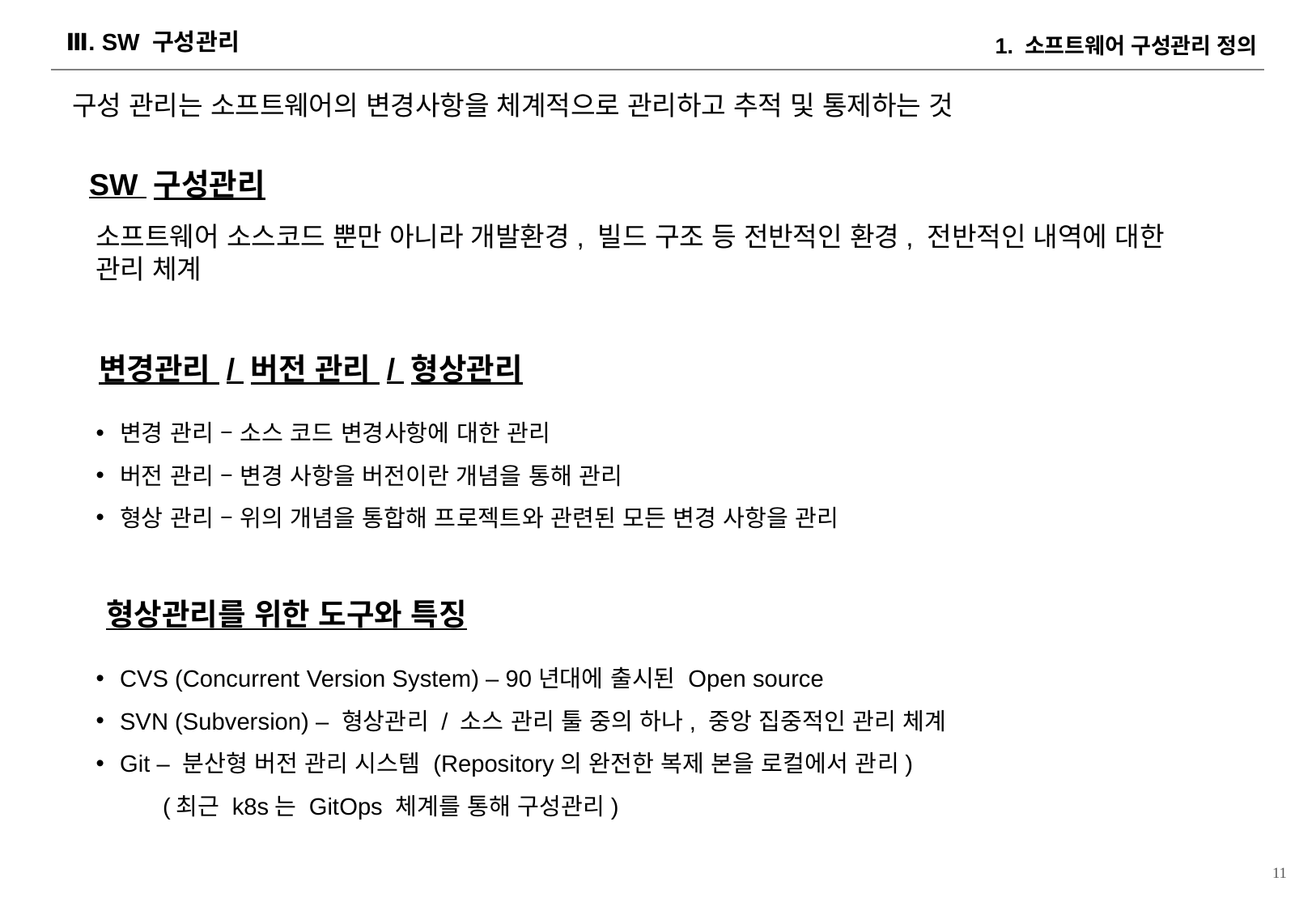

# Ⅲ. SW 구성관리
1. 소프트웨어 구성관리 정의
구성 관리는 소프트웨어의 변경사항을 체계적으로 관리하고 추적 및 통제하는 것
SW 구성관리
소프트웨어 소스코드 뿐만 아니라 개발환경, 빌드 구조 등 전반적인 환경, 전반적인 내역에 대한 관리 체계
변경관리 / 버전 관리 / 형상관리
변경 관리 – 소스 코드 변경사항에 대한 관리
버전 관리 – 변경 사항을 버전이란 개념을 통해 관리
형상 관리 – 위의 개념을 통합해 프로젝트와 관련된 모든 변경 사항을 관리
형상관리를 위한 도구와 특징
CVS (Concurrent Version System) – 90년대에 출시된 Open source
SVN (Subversion) – 형상관리 / 소스 관리 툴 중의 하나, 중앙 집중적인 관리 체계
Git – 분산형 버전 관리 시스템 (Repository의 완전한 복제 본을 로컬에서 관리)
          (최근 k8s는 GitOps 체계를 통해 구성관리)
11